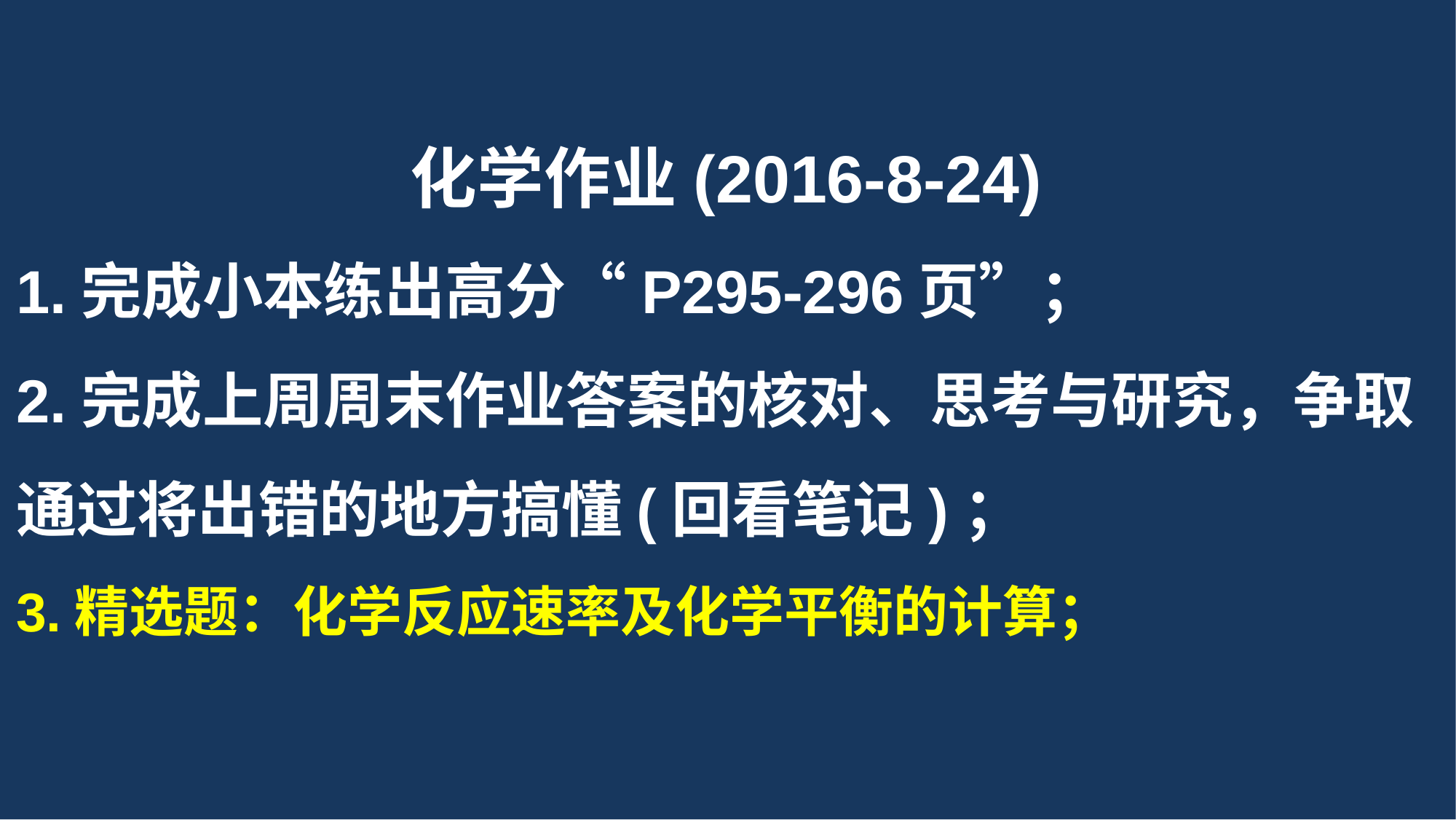

化学作业(2016-8-24)
1.完成小本练出高分“P295-296页”；
2.完成上周周末作业答案的核对、思考与研究，争取通过将出错的地方搞懂(回看笔记)；
3.精选题：化学反应速率及化学平衡的计算；